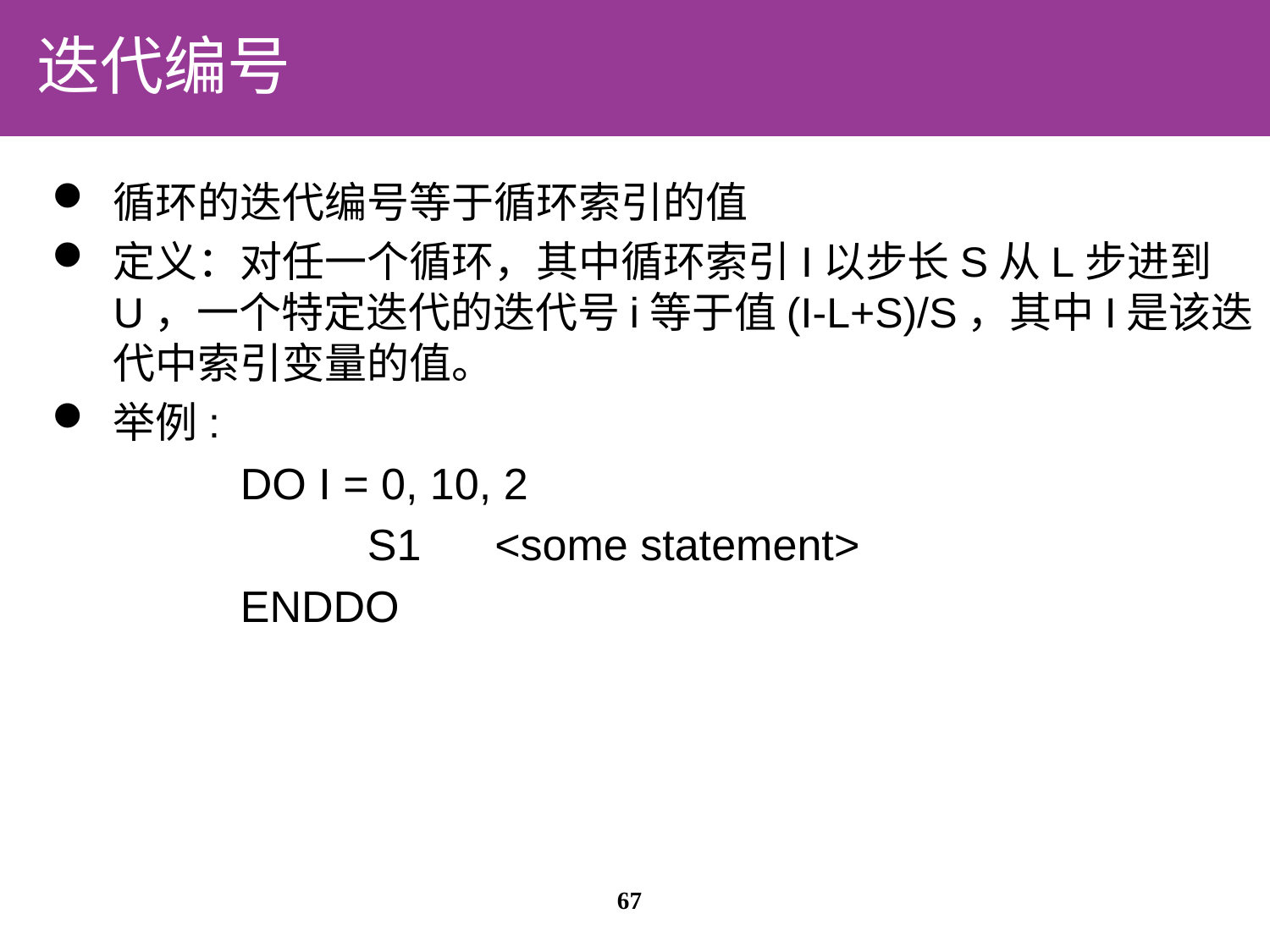

# 迭代编号
循环的迭代编号等于循环索引的值
定义：对任一个循环，其中循环索引I以步长S从L步进到U，一个特定迭代的迭代号i等于值(I-L+S)/S，其中I是该迭代中索引变量的值。
举例:
		DO I = 0, 10, 2
			S1      <some statement>
		ENDDO
67